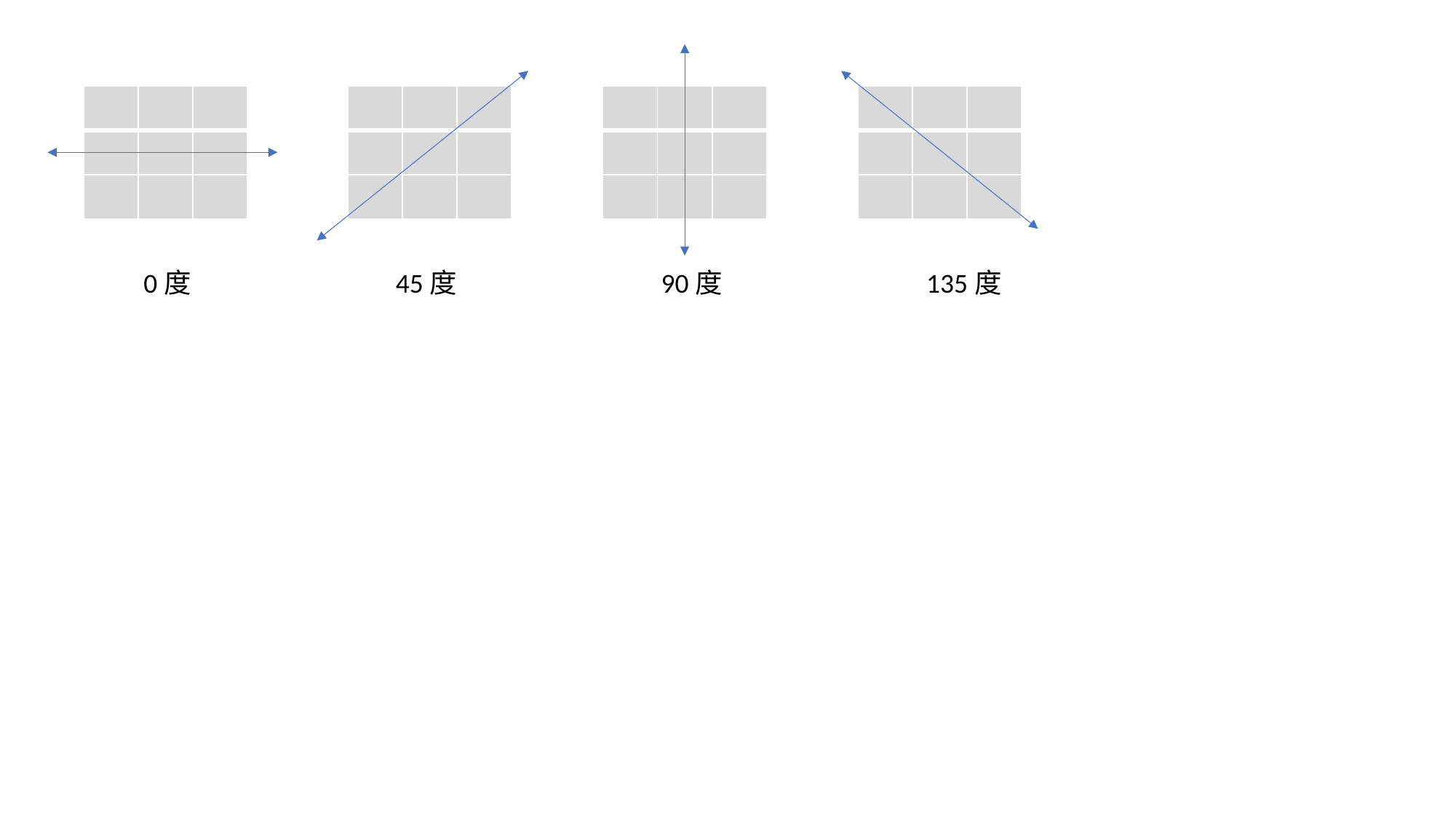

|  |  |  |
| --- | --- | --- |
|  |  |  |
|  |  |  |
|  |  |  |
| --- | --- | --- |
|  |  |  |
|  |  |  |
|  |  |  |
| --- | --- | --- |
|  |  |  |
|  |  |  |
|  |  |  |
| --- | --- | --- |
|  |  |  |
|  |  |  |
0度
45度
90度
135度